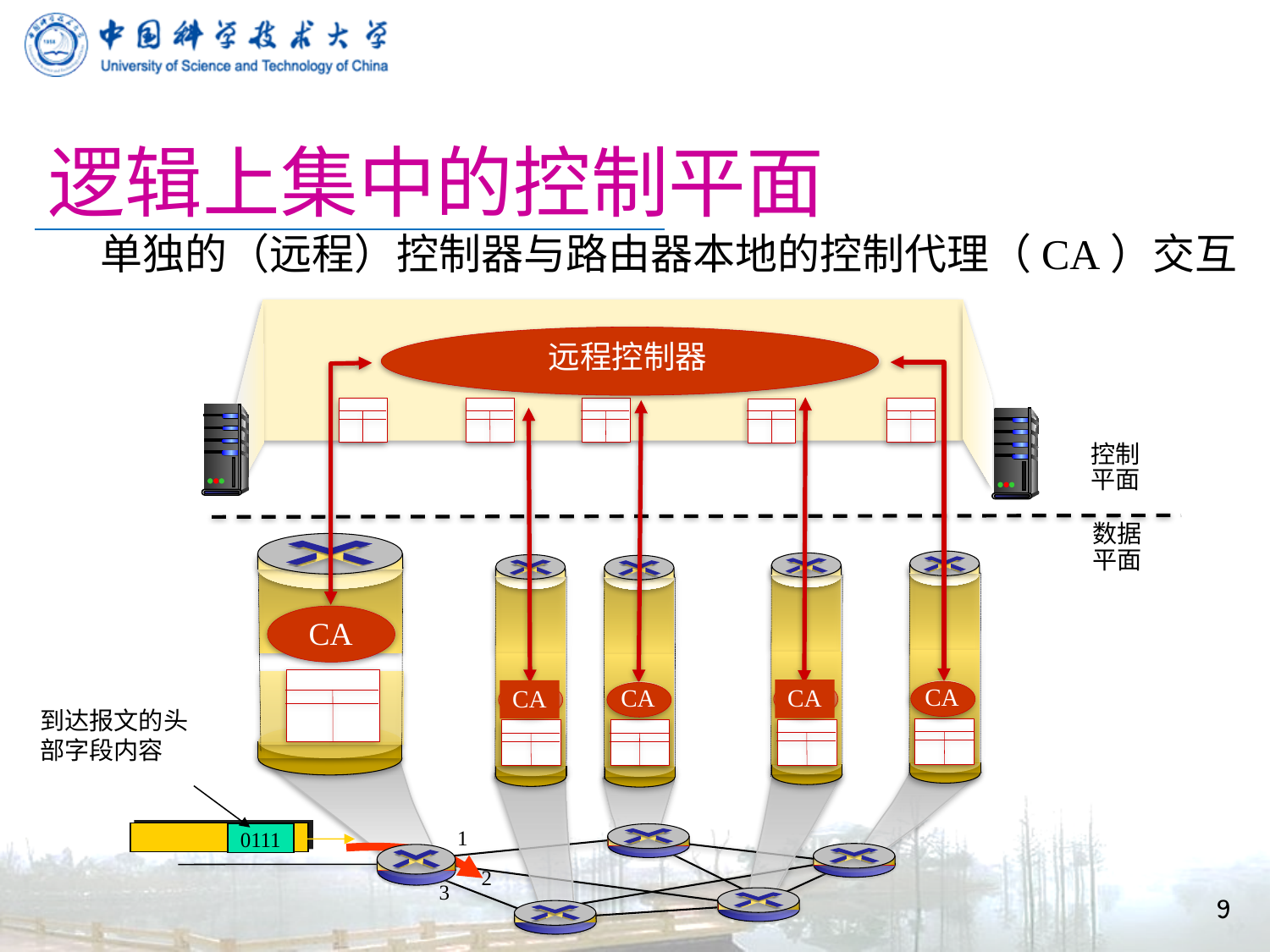

# 逻辑上集中的控制平面
单独的（远程）控制器与路由器本地的控制代理（CA）交互

远程控制器

CA
CA

CA

CA

CA

控制
平面
数据
平面

到达报文的头部字段内容

0111

1

2
3

9